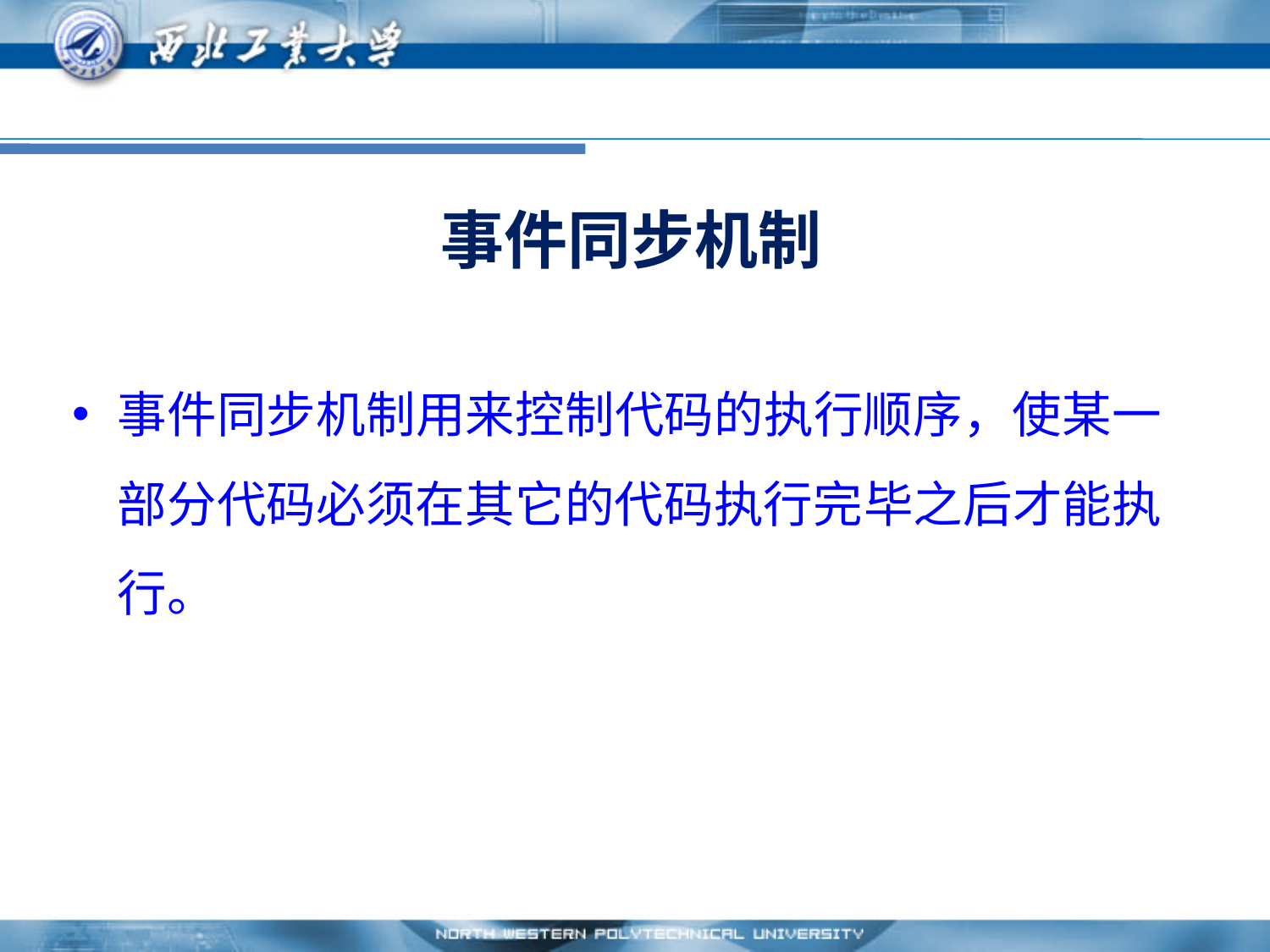

# 事件同步机制
事件同步机制用来控制代码的执行顺序，使某一部分代码必须在其它的代码执行完毕之后才能执行。